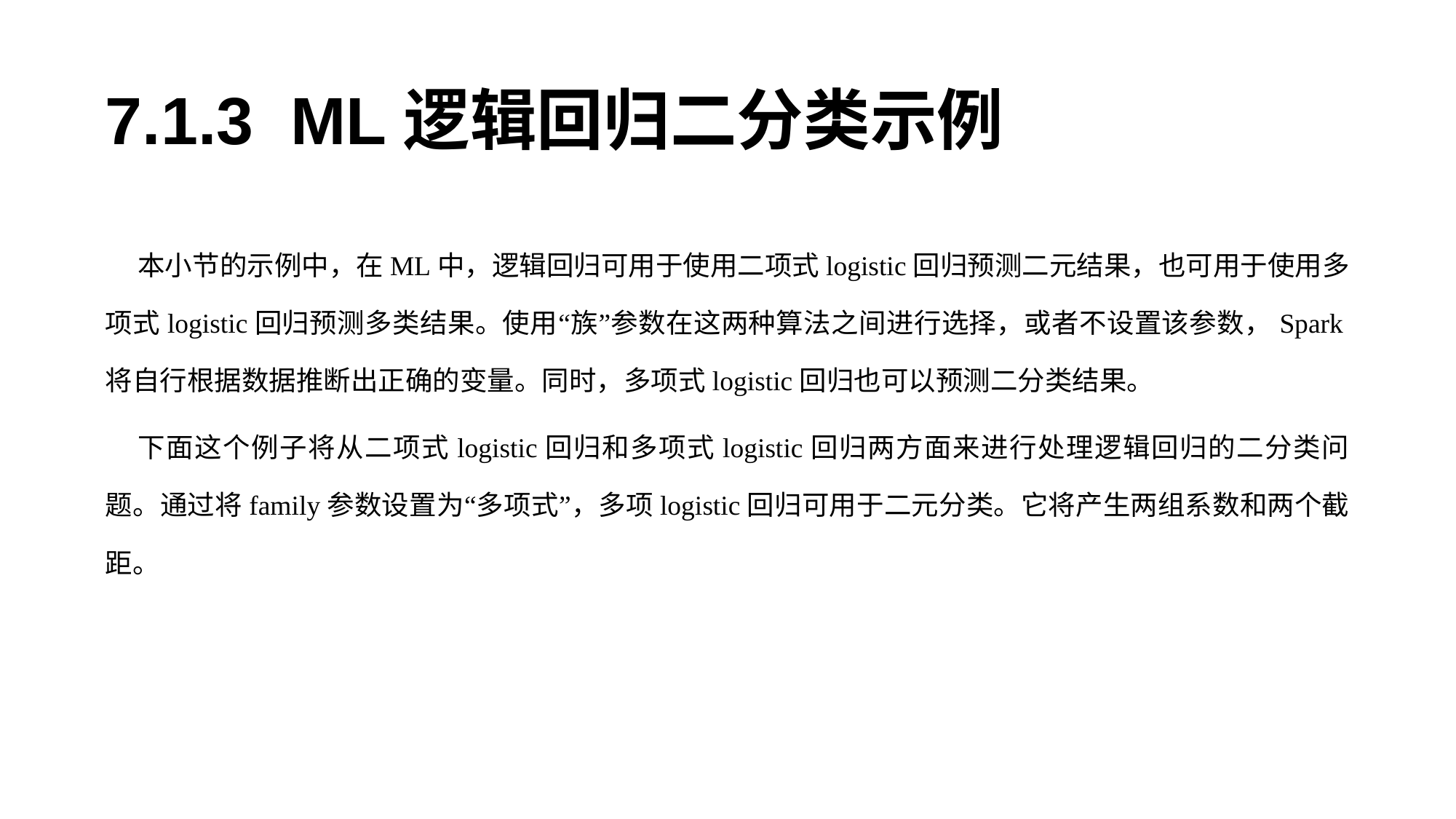

# 7.1.3  ML逻辑回归二分类示例
本小节的示例中，在ML中，逻辑回归可用于使用二项式logistic回归预测二元结果，也可用于使用多项式logistic回归预测多类结果。使用“族”参数在这两种算法之间进行选择，或者不设置该参数，Spark将自行根据数据推断出正确的变量。同时，多项式logistic回归也可以预测二分类结果。
下面这个例子将从二项式logistic回归和多项式logistic回归两方面来进行处理逻辑回归的二分类问题。通过将family参数设置为“多项式”，多项logistic回归可用于二元分类。它将产生两组系数和两个截距。